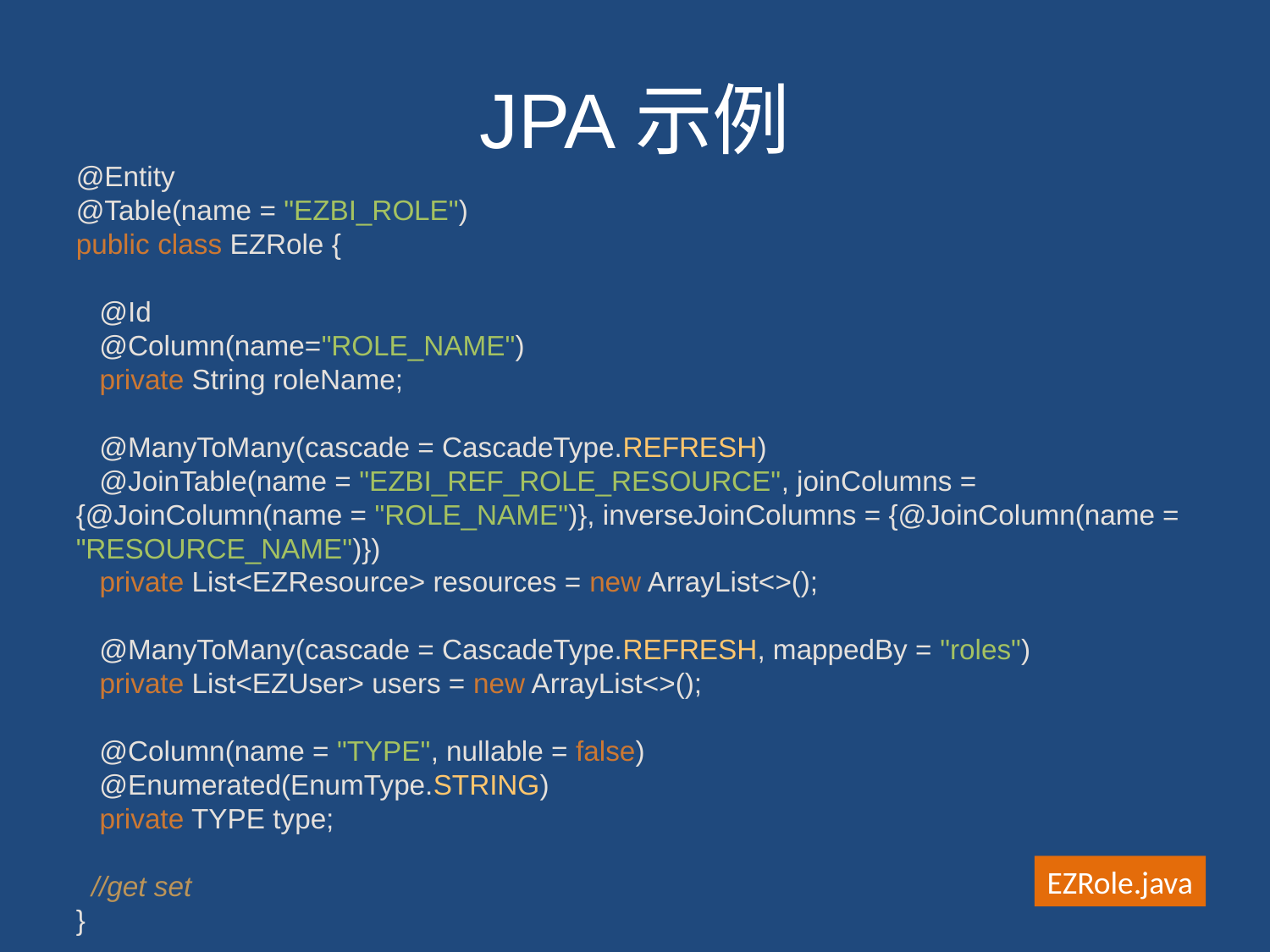

# JPA示例
@Entity
@Table(name = "EZBI_ROLE")
public class EZRole {
   @Id
   @Column(name="ROLE_NAME")
   private String roleName;
   @ManyToMany(cascade = CascadeType.REFRESH)
   @JoinTable(name = "EZBI_REF_ROLE_RESOURCE", joinColumns = {@JoinColumn(name = "ROLE_NAME")}, inverseJoinColumns = {@JoinColumn(name = "RESOURCE_NAME")})
   private List<EZResource> resources = new ArrayList<>();
   @ManyToMany(cascade = CascadeType.REFRESH, mappedBy = "roles")
   private List<EZUser> users = new ArrayList<>();
   
   @Column(name = "TYPE", nullable = false)
   @Enumerated(EnumType.STRING)
   private TYPE type;
  //get set
}
EZRole.java